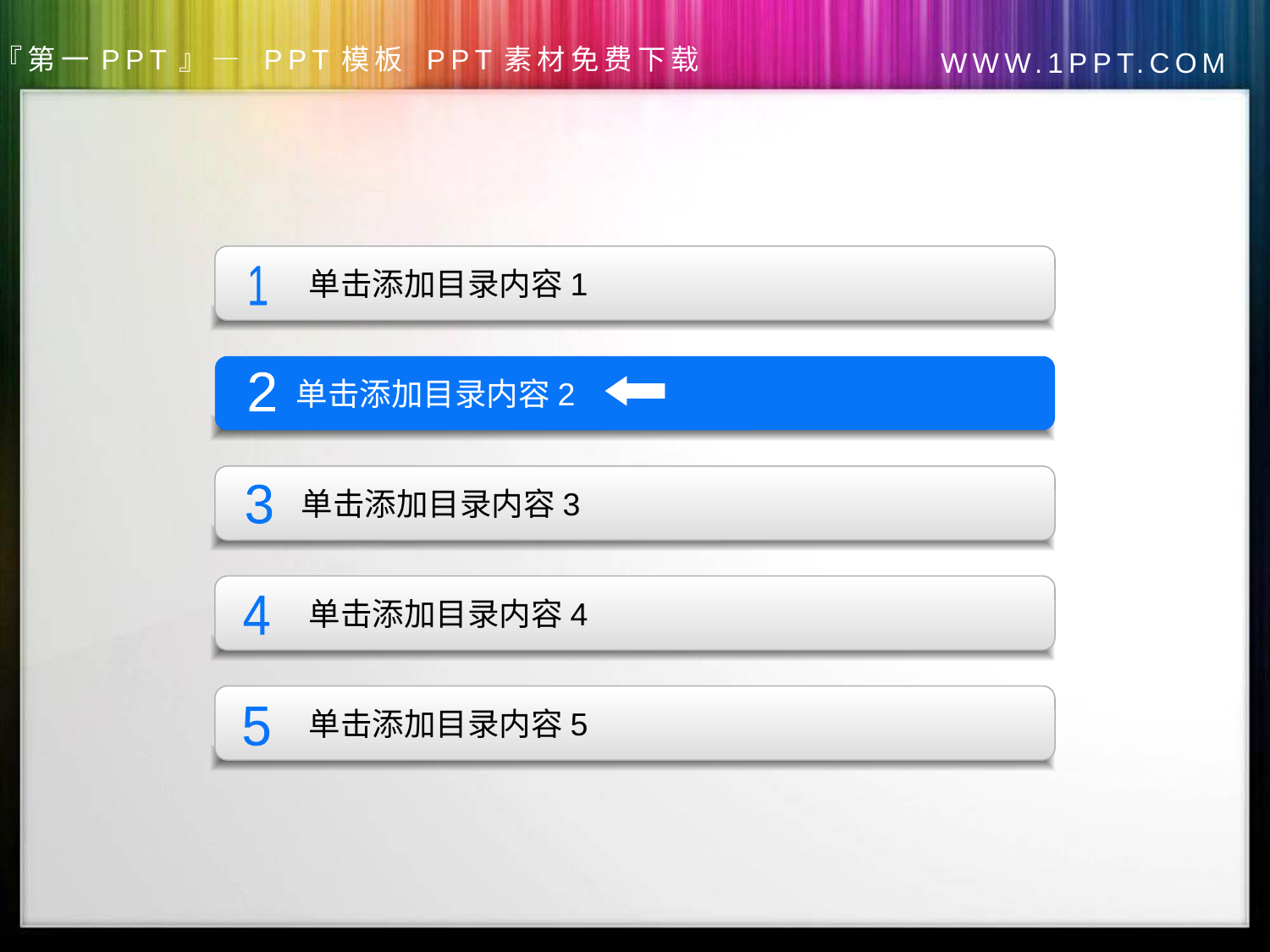

单击添加目录内容1
1

      单击添加目录内容2
2

单击添加目录内容3
3

单击添加目录内容4
4

单击添加目录内容5

5